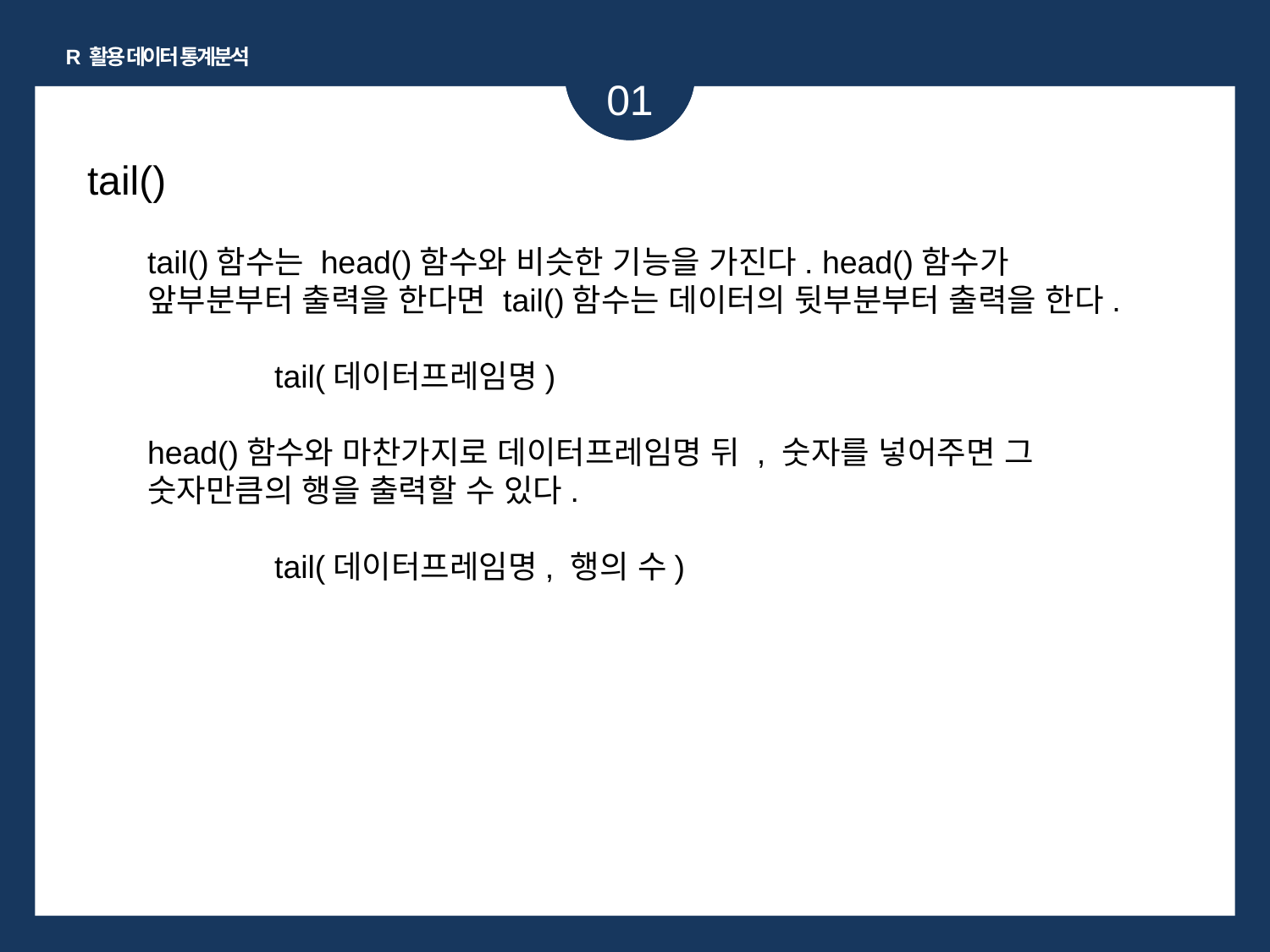

R 활용 데이터 통계분석
01
tail()
tail()함수는 head()함수와 비슷한 기능을 가진다. head()함수가 앞부분부터 출력을 한다면 tail()함수는 데이터의 뒷부분부터 출력을 한다.

	tail(데이터프레임명)

head()함수와 마찬가지로 데이터프레임명 뒤 , 숫자를 넣어주면 그 숫자만큼의 행을 출력할 수 있다.

	tail(데이터프레임명, 행의 수)